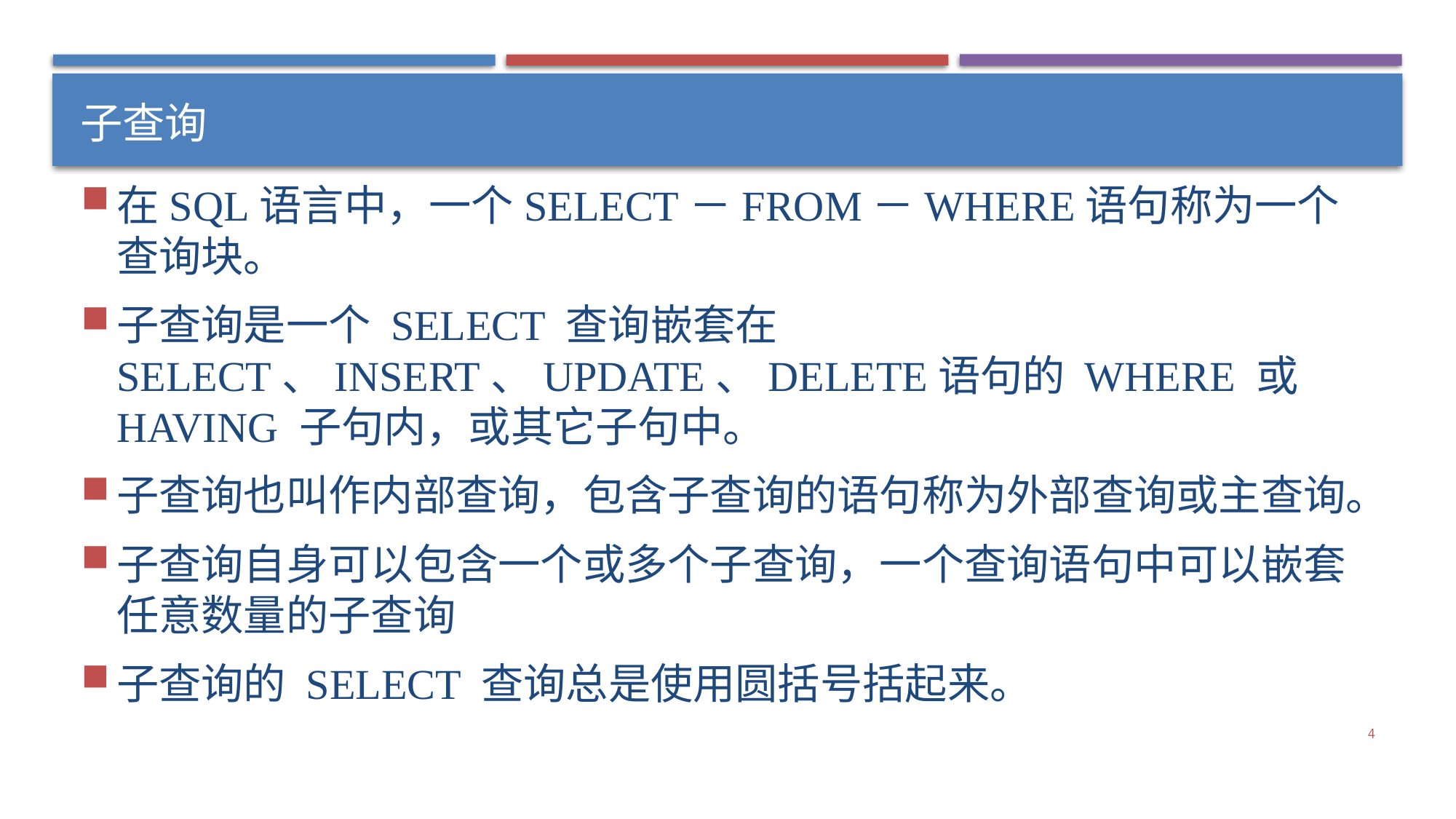

# 子查询
在SQL语言中，一个SELECT－FROM－WHERE语句称为一个查询块。
子查询是一个 SELECT 查询嵌套在 SELECT、INSERT、UPDATE、DELETE语句的 WHERE 或 HAVING 子句内，或其它子句中。
子查询也叫作内部查询，包含子查询的语句称为外部查询或主查询。
子查询自身可以包含一个或多个子查询，一个查询语句中可以嵌套任意数量的子查询
子查询的 SELECT 查询总是使用圆括号括起来。
4